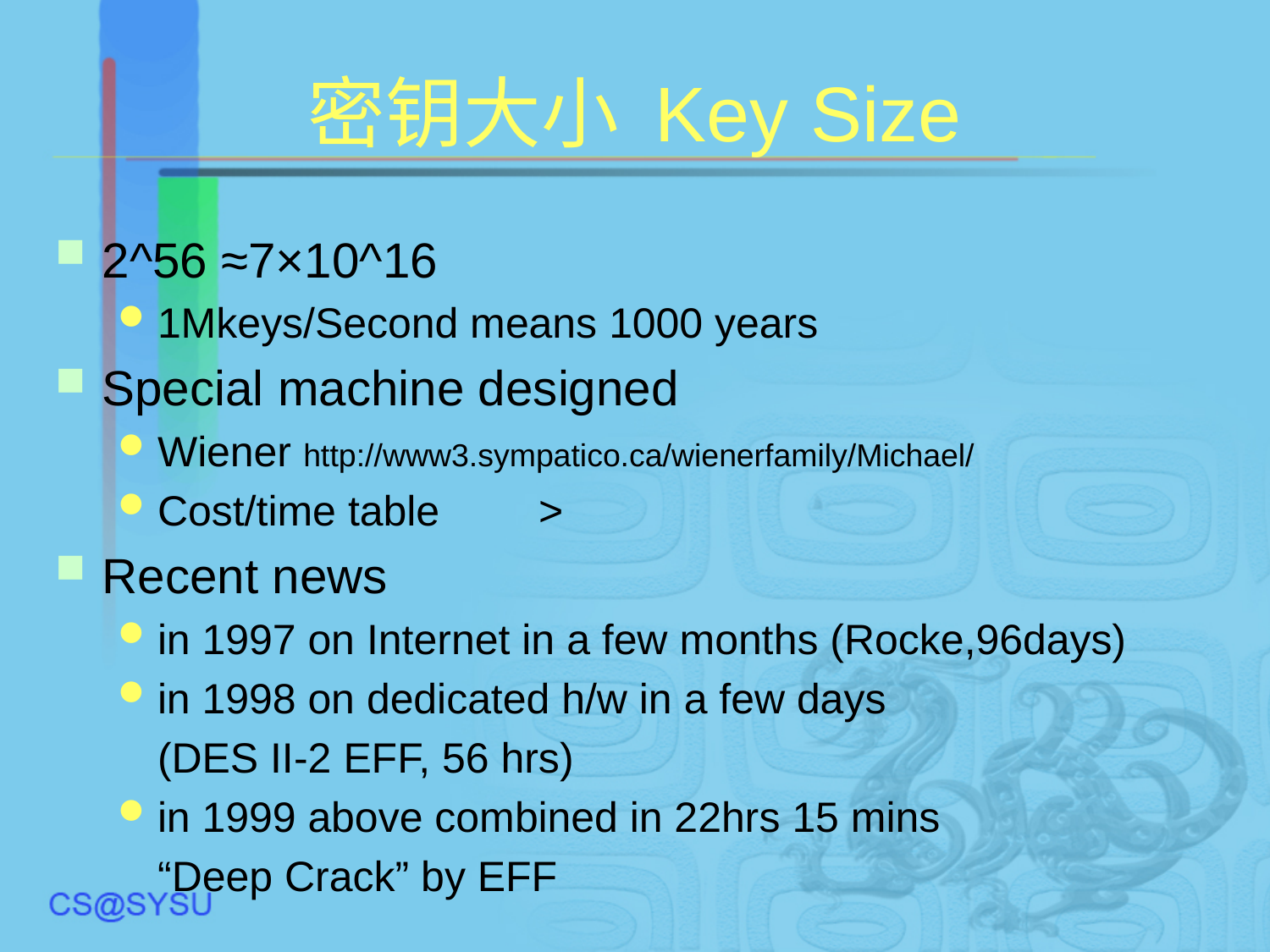

# 密钥大小 Key Size
2^56 ≈7×10^16
1Mkeys/Second means 1000 years
Special machine designed
Wiener http://www3.sympatico.ca/wienerfamily/Michael/
Cost/time table 	>
Recent news
in 1997 on Internet in a few months (Rocke,96days)
in 1998 on dedicated h/w in a few days
	(DES II-2 EFF, 56 hrs)
in 1999 above combined in 22hrs 15 mins
	“Deep Crack” by EFF